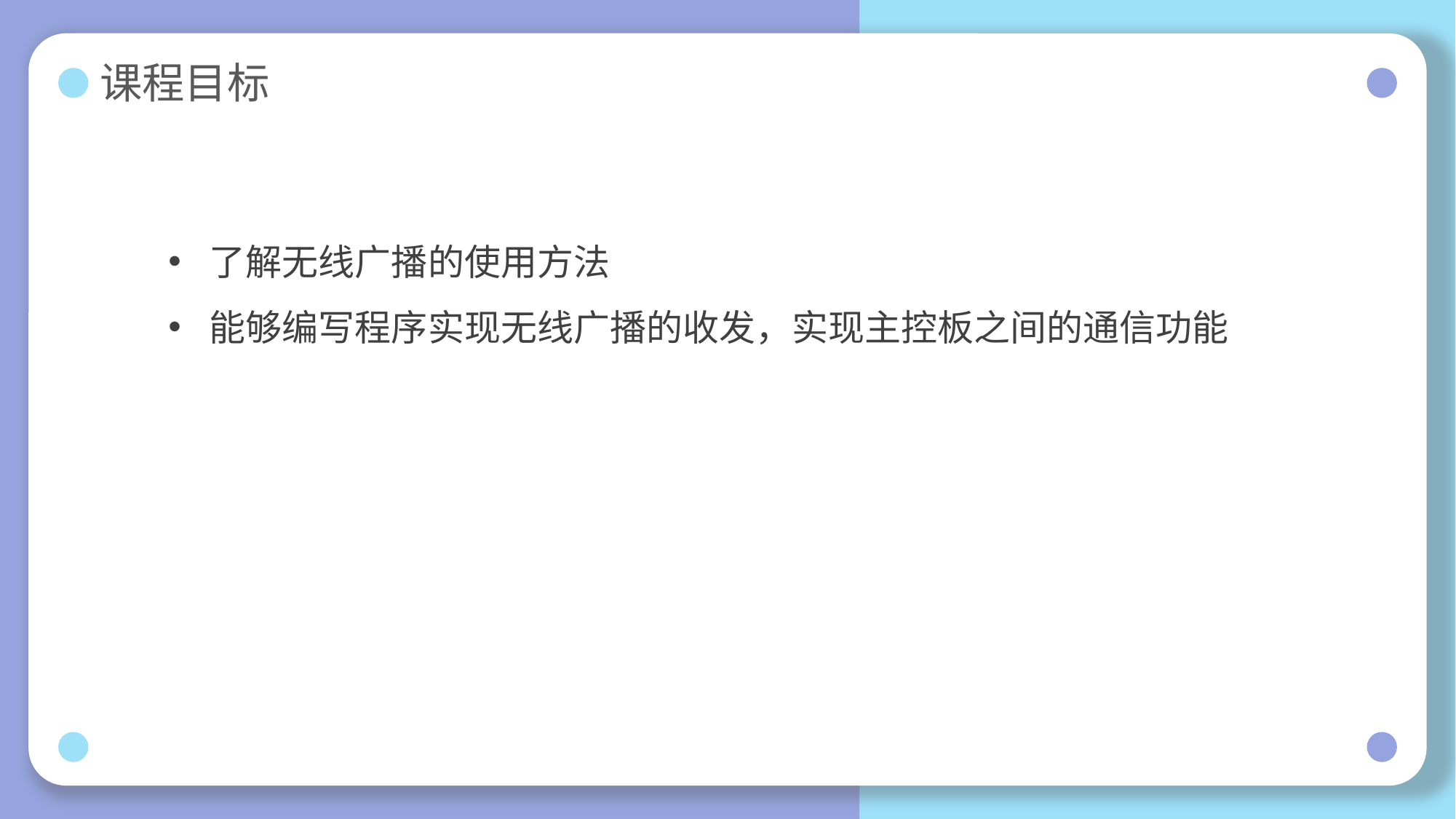

# 课程目标
了解无线广播的使用方法
能够编写程序实现无线广播的收发，实现主控板之间的通信功能